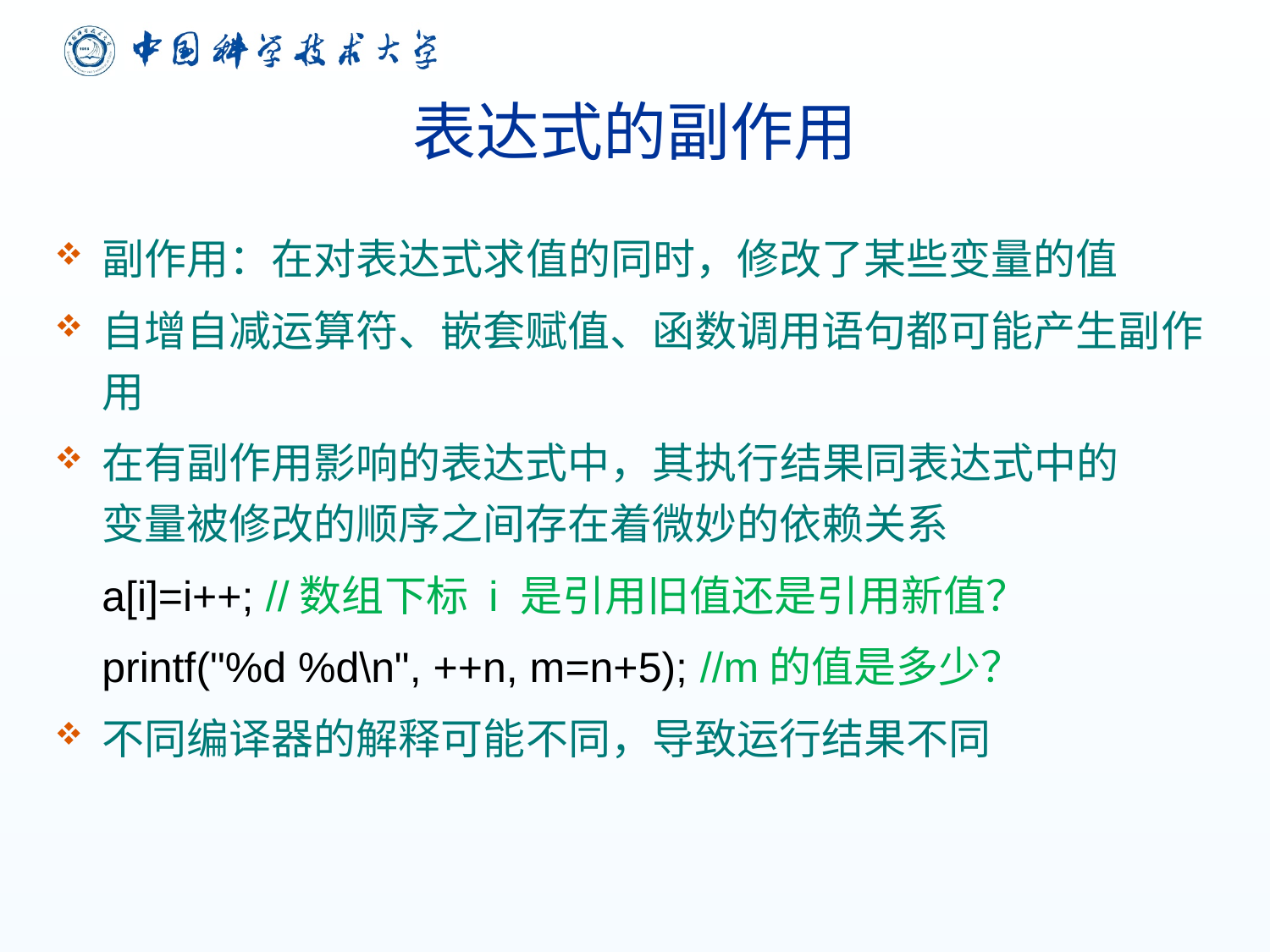

# 表达式的副作用
副作用：在对表达式求值的同时，修改了某些变量的值
自增自减运算符、嵌套赋值、函数调用语句都可能产生副作用
在有副作用影响的表达式中，其执行结果同表达式中的
变量被修改的顺序之间存在着微妙的依赖关系
    a[i]=i++; //数组下标 i 是引用旧值还是引用新值？
    printf("%d %d\n", ++n, m=n+5); //m的值是多少？
不同编译器的解释可能不同，导致运行结果不同